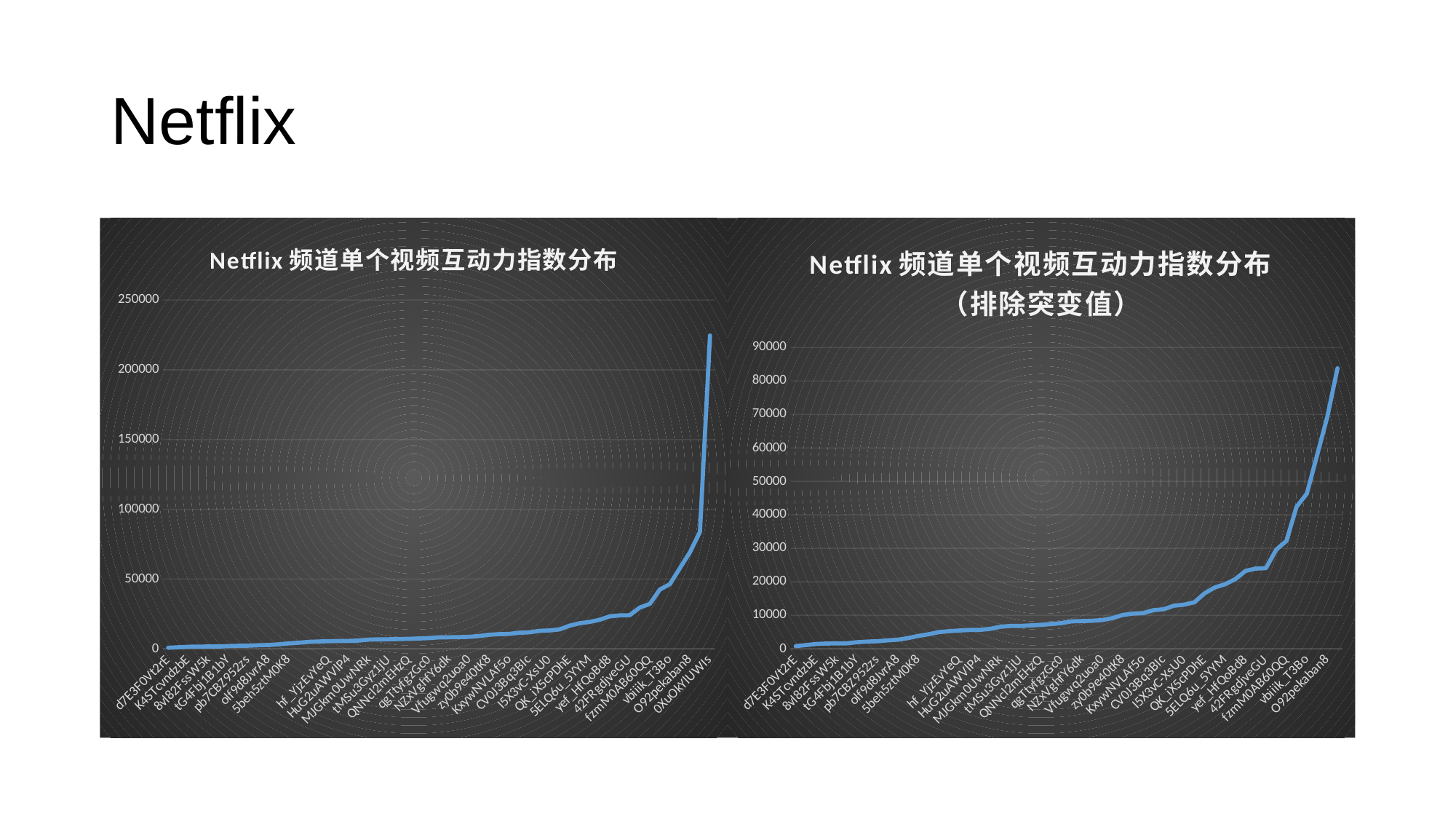

# Netflix

### Chart: Netflix频道单个视频互动力指数分布（排除突变值）

| Category | 互动力指数 |
|---|---|
| d7E3F0Vt2rE | 800.42 |
| SC8Eg0odTfY | 1115.19 |
| K4STcvndzbE | 1448.39 |
| vc0fb3xhFHY | 1577.54 |
| 8vl82FssW5k | 1634.93 |
| Yq4_YocuVeg | 1652.74 |
| tG4Fbj1B1bY | 1976.58 |
| DKMC6HViGTM | 2158.16 |
| pb7CBZ952zs | 2265.38 |
| ZWGh7si0Y50 | 2541.36 |
| olf9d8JvrA8 | 2728.13 |
| doFpACkiZ2Q | 3220.25 |
| 5beh5ztM0K8 | 3856.61 |
| 8gcUmiOlM1M | 4347.14 |
|  | 4989.09 |
| g3IvVejktJE | 5268.11 |
| hf_YjzEvYeQ | 5465.21 |
| LKnQVCCX8vU | 5633.71 |
| HuG2uAWVlP4 | 5653.94 |
| WoFqmF9GHWg | 5944.43 |
| MJGkm0UwNRk | 6581.0 |
| xejjA2AFO5I | 6834.16 |
| tMSu3Gyz1jU | 6835.4 |
| e5N_Tq1EtRQ | 6995.23 |
| QNNcl2mEHzQ | 7157.1 |
| wwVOmTImfLA | 7404.01 |
| qgTtyfgzGc0 | 7679.87 |
| ctBVhyZxXYY | 8211.18 |
| NZxVghfY6dk | 8286.73 |
|  | 8372.87 |
| Vfugwq2uoa0 | 8596.71 |
| YMdo_0H1thU | 9181.43 |
| zy0b9e40tK8 | 10104.5 |
| d-NCySETRIc | 10518.11 |
| KxywNVLAf5o | 10664.79 |
| 8uArRFr7_YY | 11548.7 |
| CV0J3Bq3BIc | 11817.39 |
| psbdT3kS8mY | 12881.62 |
| I5X3vC-XsU0 | 13188.21 |
| d2sJNee7FQ4 | 13901.93 |
| QK_iX5cPDhE | 16567.45 |
| 8brYvhEg5Aw | 18327.23 |
| 5ELQ6u_5YYM | 19281.07 |
| X-eRc9PF3TU | 20807.78 |
| yef_HfQoBd8 | 23249.82 |
| hSvnepZS26s | 23954.28 |
| 42FRgdjveGU | 24079.51 |
| gXg2_yExgVY | 29571.3 |
| fzmM0AB60QQ | 32186.93 |
| 94k6kEVGZzg | 42435.61 |
| vbiiik_T3Bo | 46326.79 |
| ZAD3JJvMWjA | 57762.01 |
| O92pekaban8 | 69218.86 |
| 7bfS6seiLhk | 83776.17 |

### Chart: Netflix频道单个视频互动力指数分布

| Category | 互动力指数 |
|---|---|
| d7E3F0Vt2rE | 800.42 |
| SC8Eg0odTfY | 1115.19 |
| K4STcvndzbE | 1448.39 |
| vc0fb3xhFHY | 1577.54 |
| 8vl82FssW5k | 1634.93 |
| Yq4_YocuVeg | 1652.74 |
| tG4Fbj1B1bY | 1976.58 |
| DKMC6HViGTM | 2158.16 |
| pb7CBZ952zs | 2265.38 |
| ZWGh7si0Y50 | 2541.36 |
| olf9d8JvrA8 | 2728.13 |
| doFpACkiZ2Q | 3220.25 |
| 5beh5ztM0K8 | 3856.61 |
| 8gcUmiOlM1M | 4347.14 |
|  | 4989.09 |
| g3IvVejktJE | 5268.11 |
| hf_YjzEvYeQ | 5465.21 |
| LKnQVCCX8vU | 5633.71 |
| HuG2uAWVlP4 | 5653.94 |
| WoFqmF9GHWg | 5944.43 |
| MJGkm0UwNRk | 6581.0 |
| xejjA2AFO5I | 6834.16 |
| tMSu3Gyz1jU | 6835.4 |
| e5N_Tq1EtRQ | 6995.23 |
| QNNcl2mEHzQ | 7157.1 |
| wwVOmTImfLA | 7404.01 |
| qgTtyfgzGc0 | 7679.87 |
| ctBVhyZxXYY | 8211.18 |
| NZxVghfY6dk | 8286.73 |
|  | 8372.87 |
| Vfugwq2uoa0 | 8596.71 |
| YMdo_0H1thU | 9181.43 |
| zy0b9e40tK8 | 10104.5 |
| d-NCySETRIc | 10518.11 |
| KxywNVLAf5o | 10664.79 |
| 8uArRFr7_YY | 11548.7 |
| CV0J3Bq3BIc | 11817.39 |
| psbdT3kS8mY | 12881.62 |
| I5X3vC-XsU0 | 13188.21 |
| d2sJNee7FQ4 | 13901.93 |
| QK_iX5cPDhE | 16567.45 |
| 8brYvhEg5Aw | 18327.23 |
| 5ELQ6u_5YYM | 19281.07 |
| X-eRc9PF3TU | 20807.78 |
| yef_HfQoBd8 | 23249.82 |
| hSvnepZS26s | 23954.28 |
| 42FRgdjveGU | 24079.51 |
| gXg2_yExgVY | 29571.3 |
| fzmM0AB60QQ | 32186.93 |
| 94k6kEVGZzg | 42435.61 |
| vbiiik_T3Bo | 46326.79 |
| ZAD3JJvMWjA | 57762.01 |
| O92pekaban8 | 69218.86 |
| 7bfS6seiLhk | 83776.17 |
| 0XuOkYlUWIs | 224625.78 |